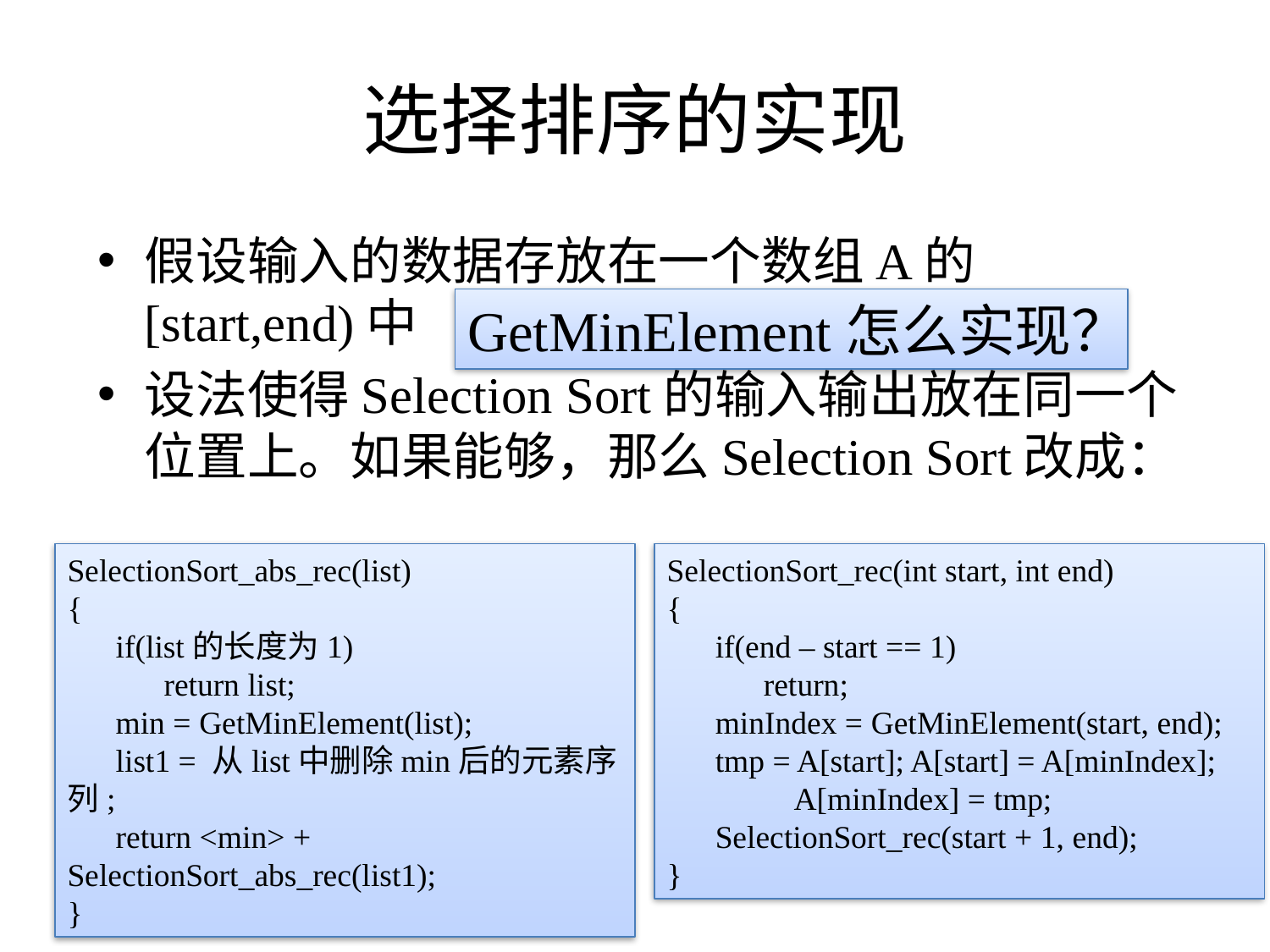

# 选择排序的实现
假设输入的数据存放在一个数组A的[start,end)中
设法使得Selection Sort的输入输出放在同一个位置上。如果能够，那么Selection Sort改成：

GetMinElement怎么实现？
SelectionSort_abs_rec(list)
{
      if(list的长度为1)
            return list;
      min = GetMinElement(list);
      list1 = 从list中删除min后的元素序列;
      return <min> + 	SelectionSort_abs_rec(list1);
}
SelectionSort_rec(int start, int end)
{
      if(end – start == 1)
            return;
      minIndex = GetMinElement(start, end);
      tmp = A[start]; A[start] = A[minIndex];
	A[minIndex] = tmp;
      SelectionSort_rec(start + 1, end);
}